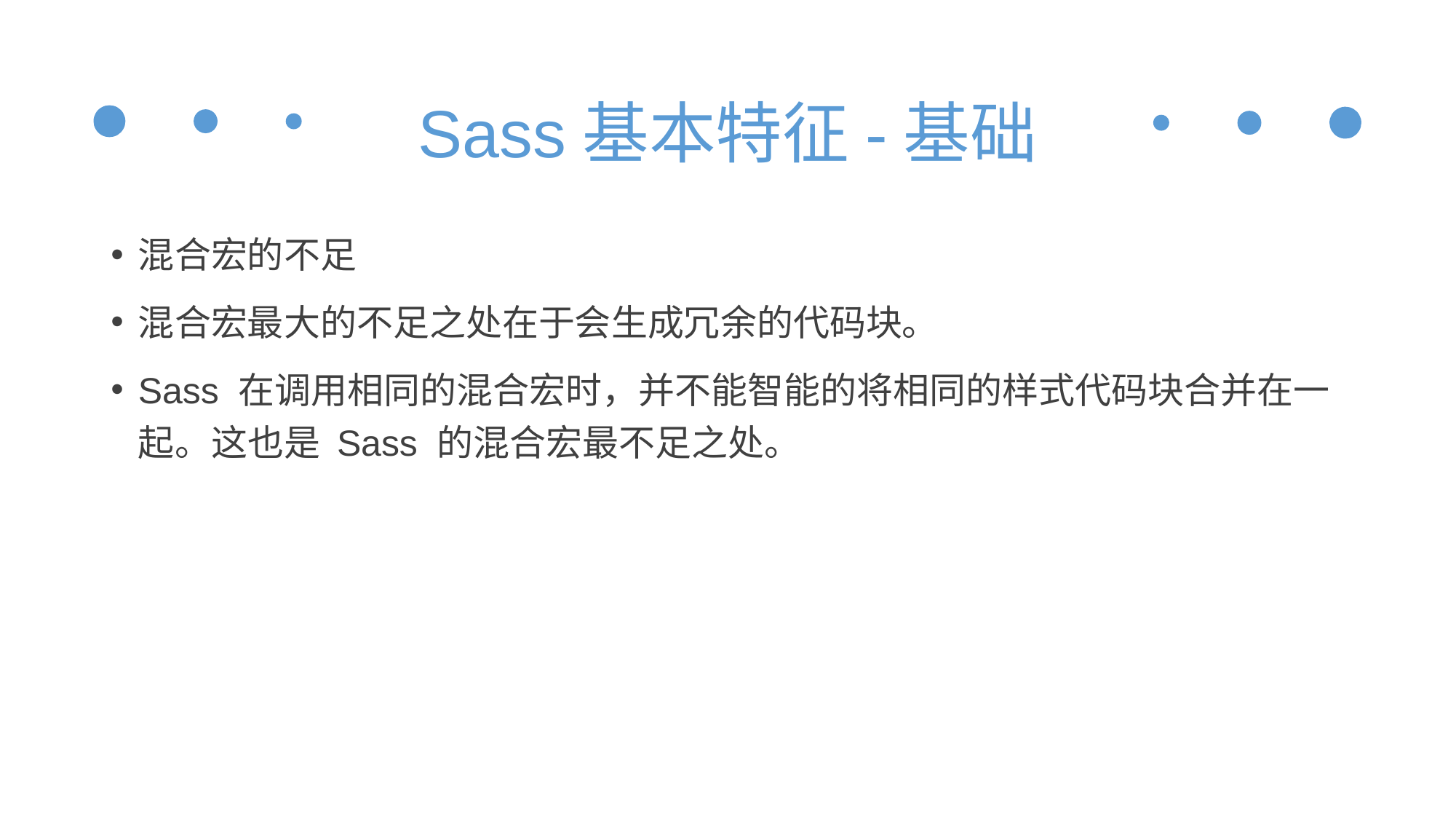

# Sass基本特征-基础
混合宏的不足
混合宏最大的不足之处在于会生成冗余的代码块。
Sass 在调用相同的混合宏时，并不能智能的将相同的样式代码块合并在一起。这也是 Sass 的混合宏最不足之处。